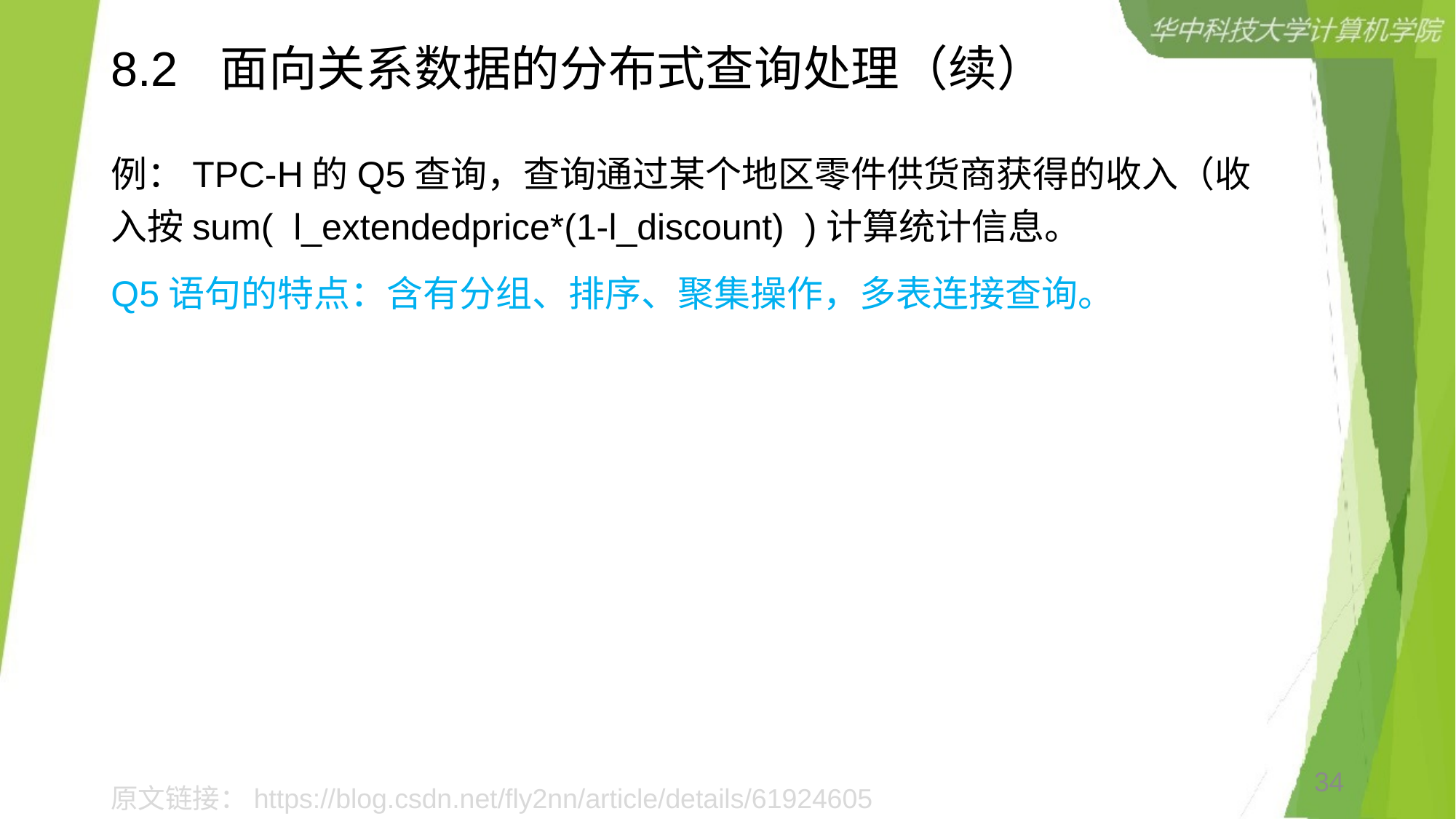

# 8.2	面向关系数据的分布式查询处理（续）
例：TPC-H的Q5查询，查询通过某个地区零件供货商获得的收入（收入按sum(  l_extendedprice*(1-l_discount)  )计算统计信息。
Q5语句的特点：含有分组、排序、聚集操作，多表连接查询。
34
原文链接：https://blog.csdn.net/fly2nn/article/details/61924605